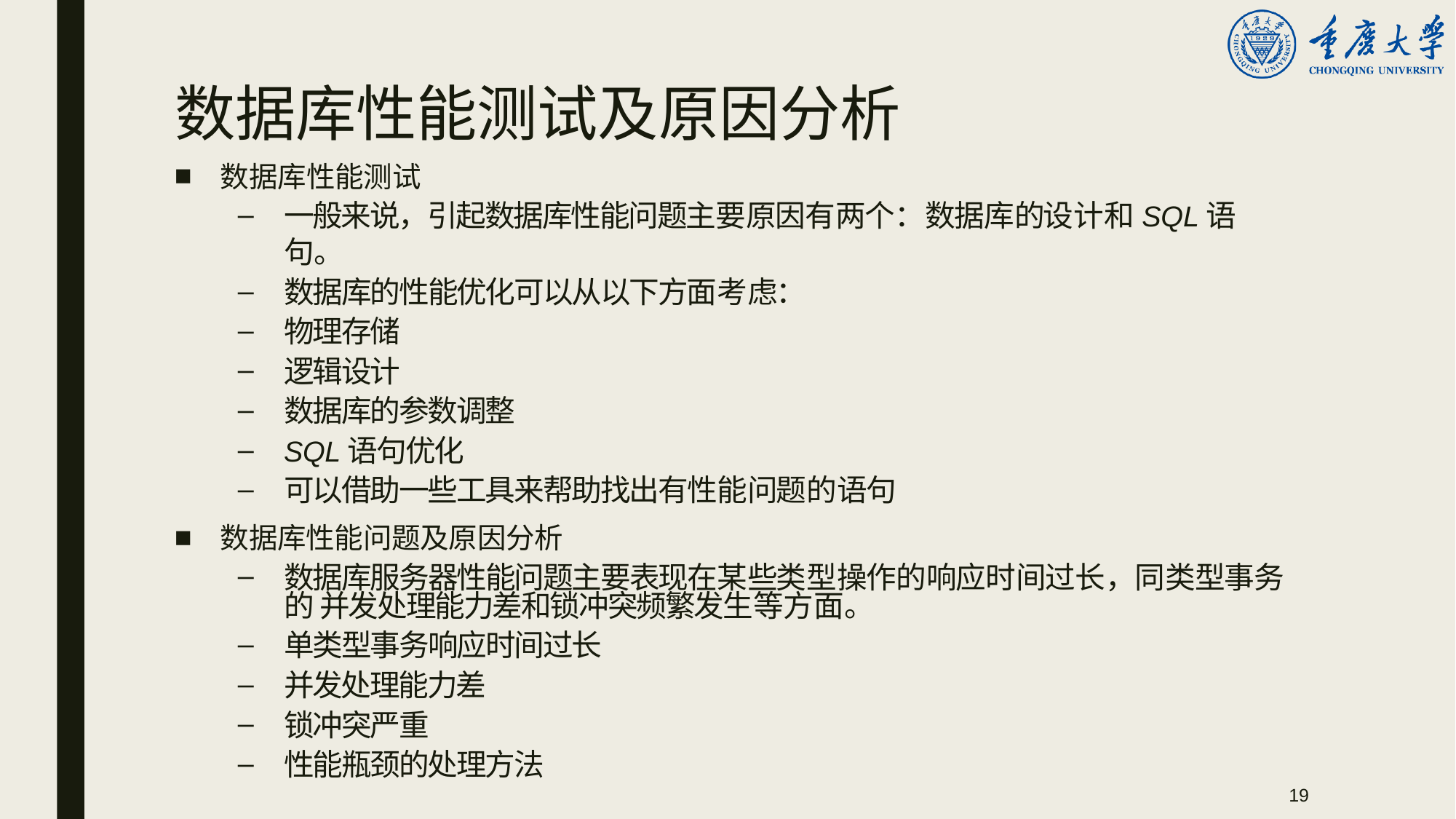

# 数据库性能测试及原因分析
数据库性能测试
一般来说，引起数据库性能问题主要原因有两个：数据库的设计和SQL语句。
数据库的性能优化可以从以下方面考虑：
物理存储
逻辑设计
数据库的参数调整
SQL语句优化
可以借助一些工具来帮助找出有性能问题的语句
数据库性能问题及原因分析
数据库服务器性能问题主要表现在某些类型操作的响应时间过长，同类型事务的 并发处理能力差和锁冲突频繁发生等方面。
单类型事务响应时间过长
并发处理能力差
锁冲突严重
性能瓶颈的处理方法
19